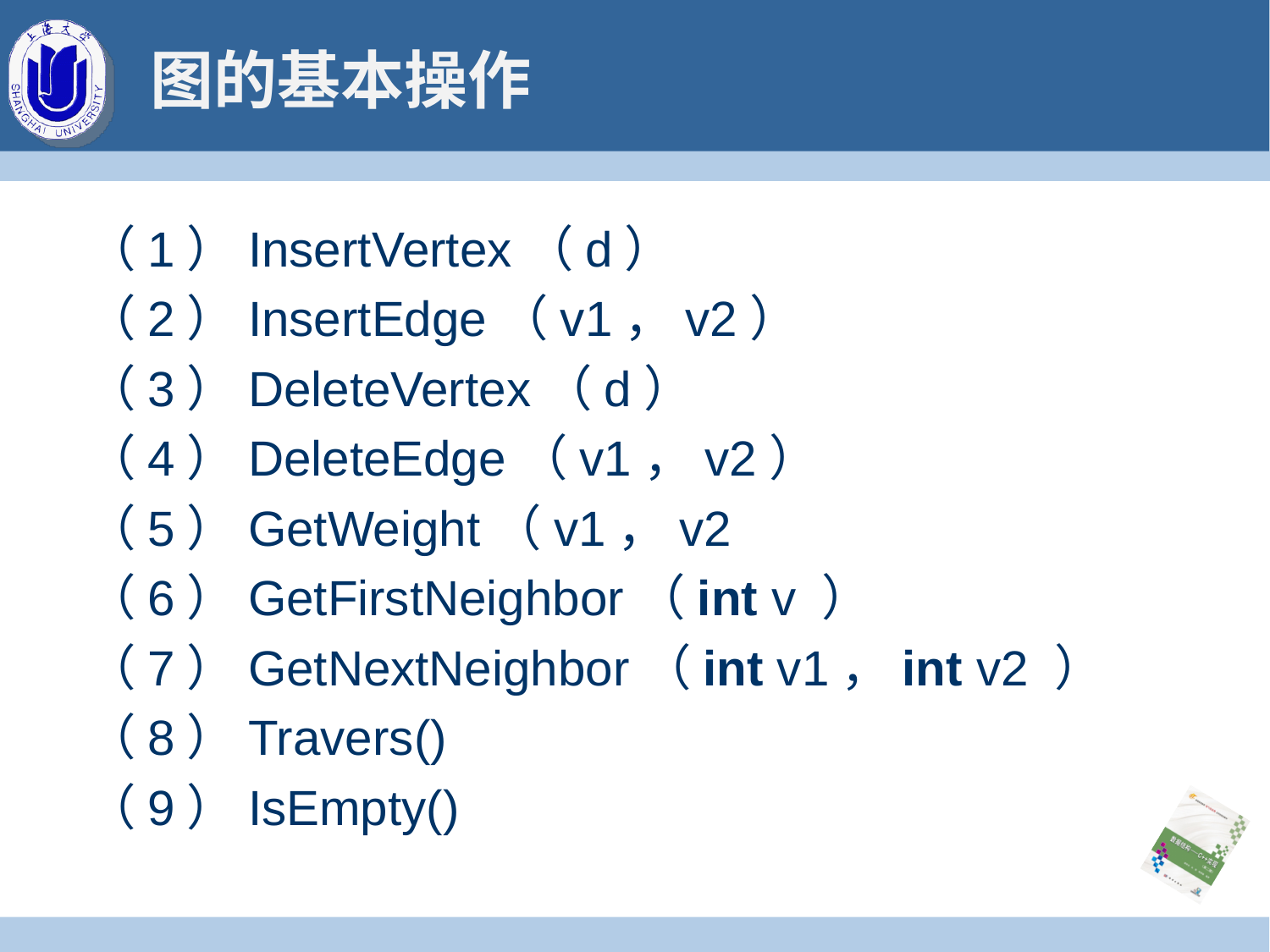

# 图的基本操作
（1）InsertVertex（d）
（2）InsertEdge（v1，v2）
（3）DeleteVertex（d）
（4）DeleteEdge（v1，v2）
（5）GetWeight（v1，v2
（6）GetFirstNeighbor（int v ）
（7）GetNextNeighbor（int v1，int v2 ）
（8）Travers()
（9）IsEmpty()